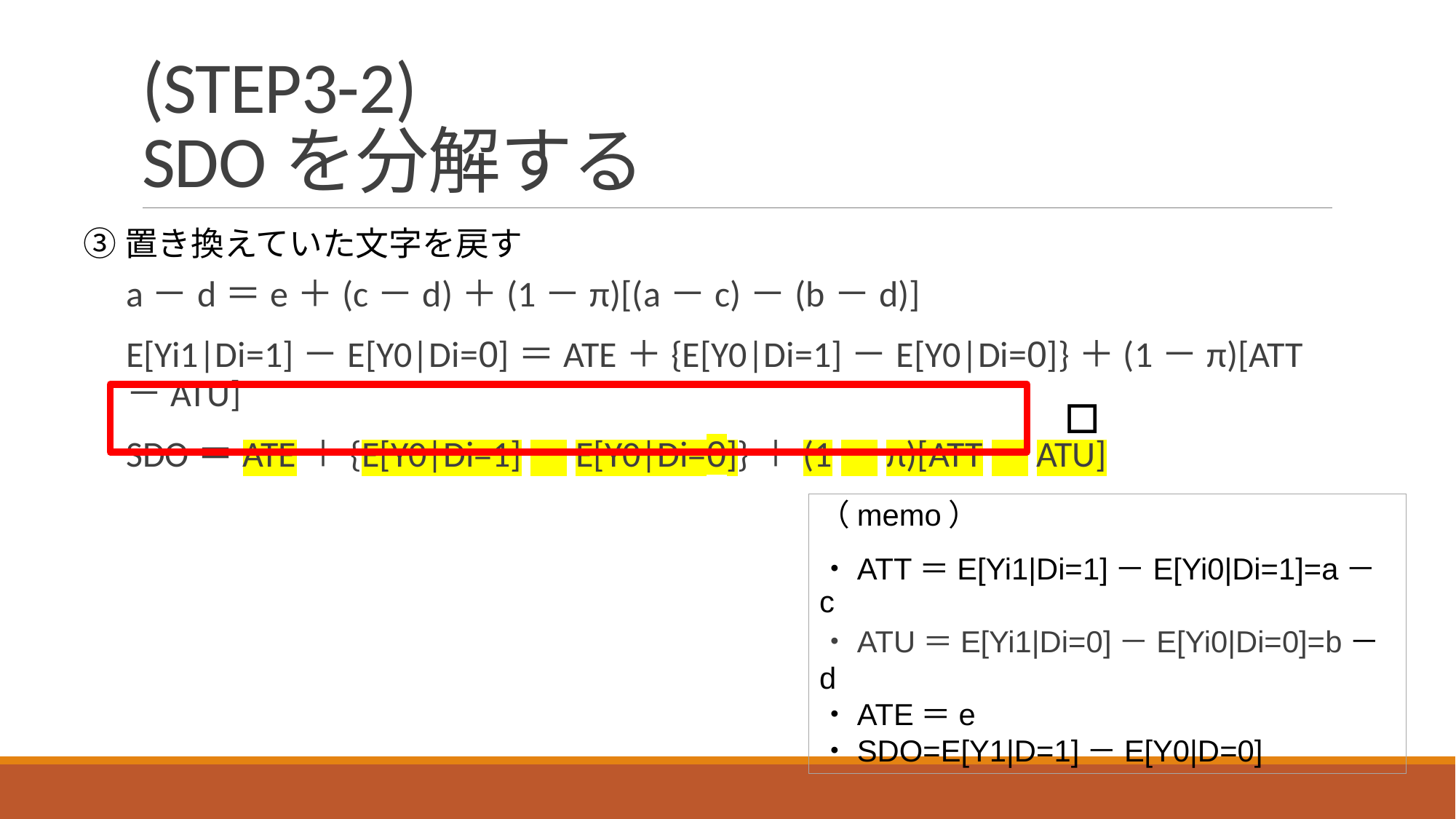

# (STEP3-2) SDOを分解する
③置き換えていた文字を戻す
a－d＝e＋(c－d)＋(1－π)[(a－c)－(b－d)]
E[Yi1|Di=1]－E[Y0|Di=0]＝ATE＋{E[Y0|Di=1]－E[Y0|Di=0]}＋(1－π)[ATT－ATU]
SDO＝ATE＋{E[Y0|Di=1]－E[Y0|Di=0]}＋(1－π)[ATT－ATU]

□

（memo）
・ATT＝E[Yi1|Di=1]－E[Yi0|Di=1]=a－c
・ATU＝E[Yi1|Di=0]－E[Yi0|Di=0]=b－d
・ATE＝e
・SDO=E[Y1|D=1]－E[Y0|D=0]